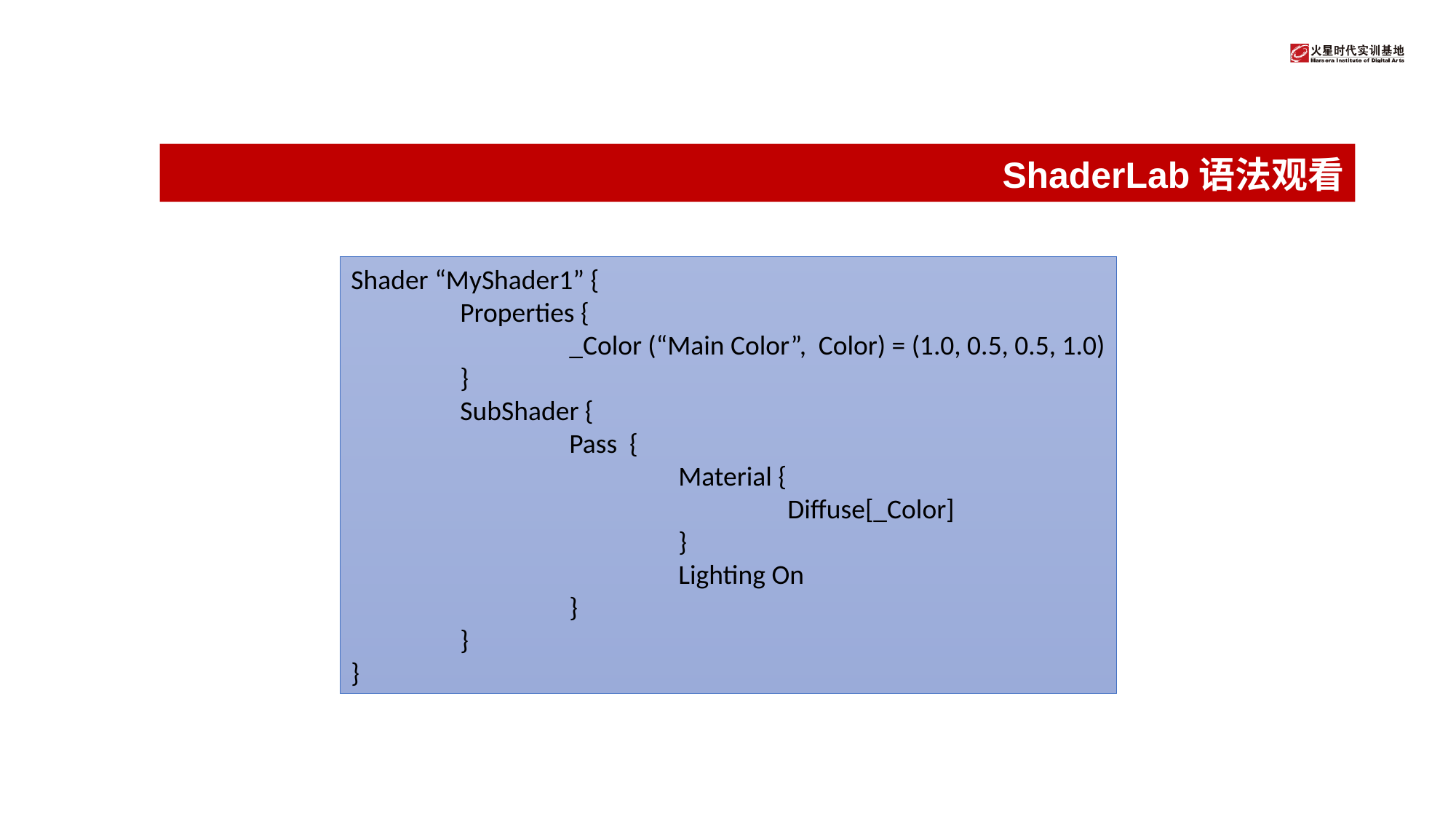

# ShaderLab语法观看
Shader “MyShader1” {
	Properties {
		_Color (“Main Color”,  Color) = (1.0, 0.5, 0.5, 1.0)
	}
	SubShader {
		Pass  {
			Material {
				Diffuse[_Color]
			}
			Lighting On
		}
	}
}